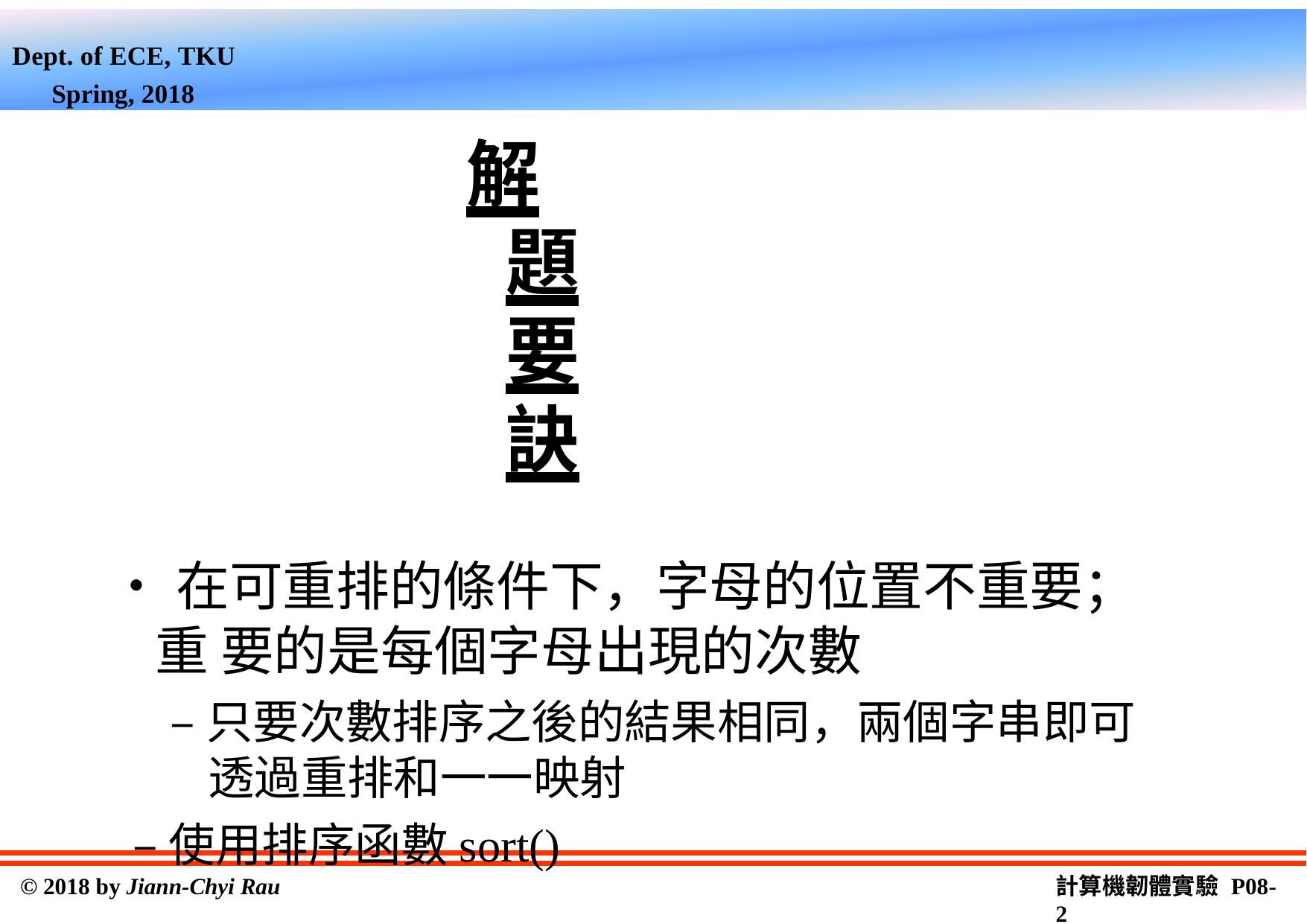

Dept. of ECE, TKU Spring, 2018
解題要訣

‧在可重排的條件下，字母的位置不重要；重 要的是每個字母出現的次數
–只要次數排序之後的結果相同，兩個字串即可 透過重排和一一映射
–使用排序函數sort()

計算機韌體實驗 P08-2
© 2018 by Jiann-Chyi Rau